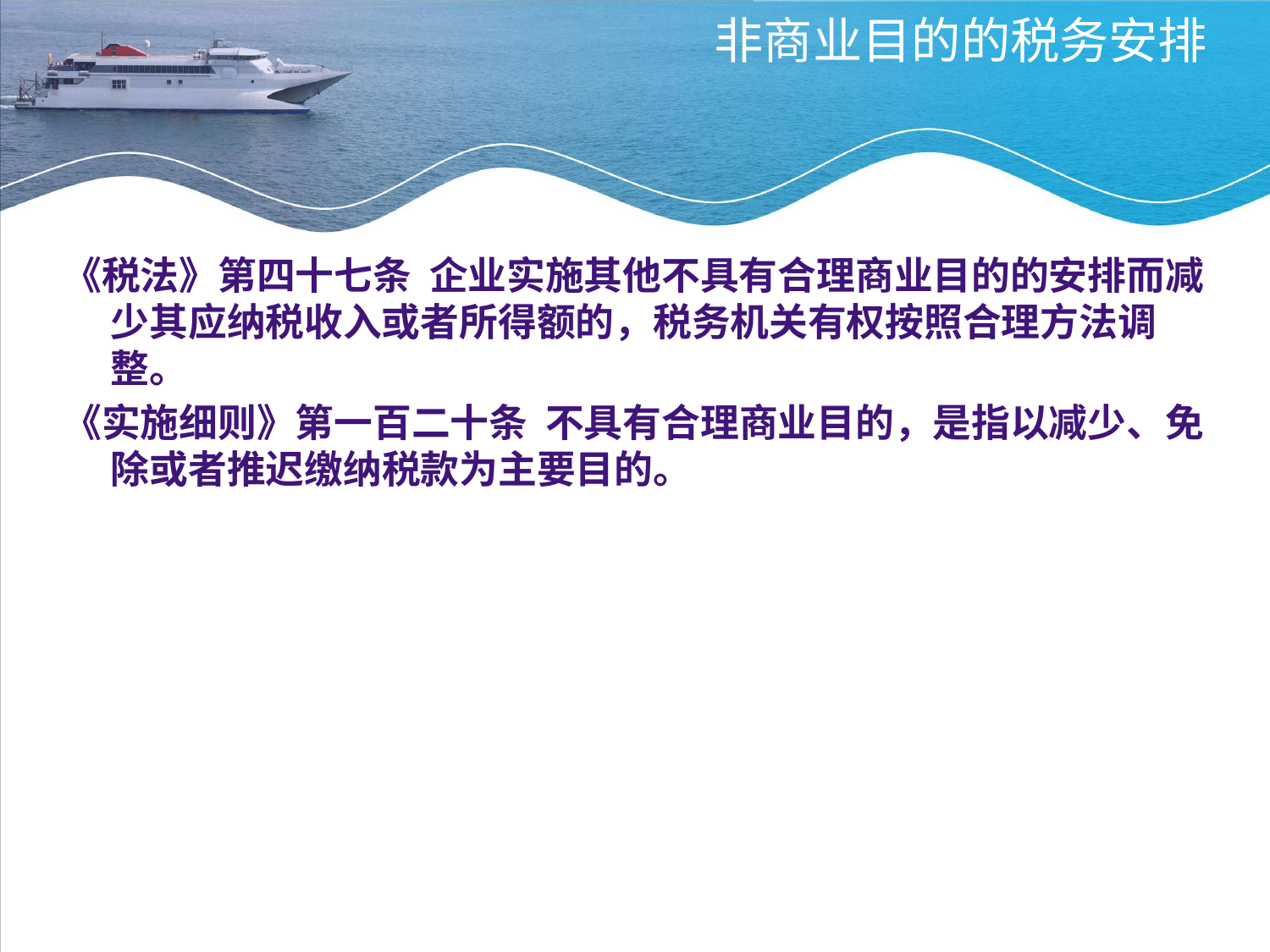

# 非商业目的的税务安排
《税法》第四十七条  企业实施其他不具有合理商业目的的安排而减少其应纳税收入或者所得额的，税务机关有权按照合理方法调整。
《实施细则》第一百二十条  不具有合理商业目的，是指以减少、免除或者推迟缴纳税款为主要目的。